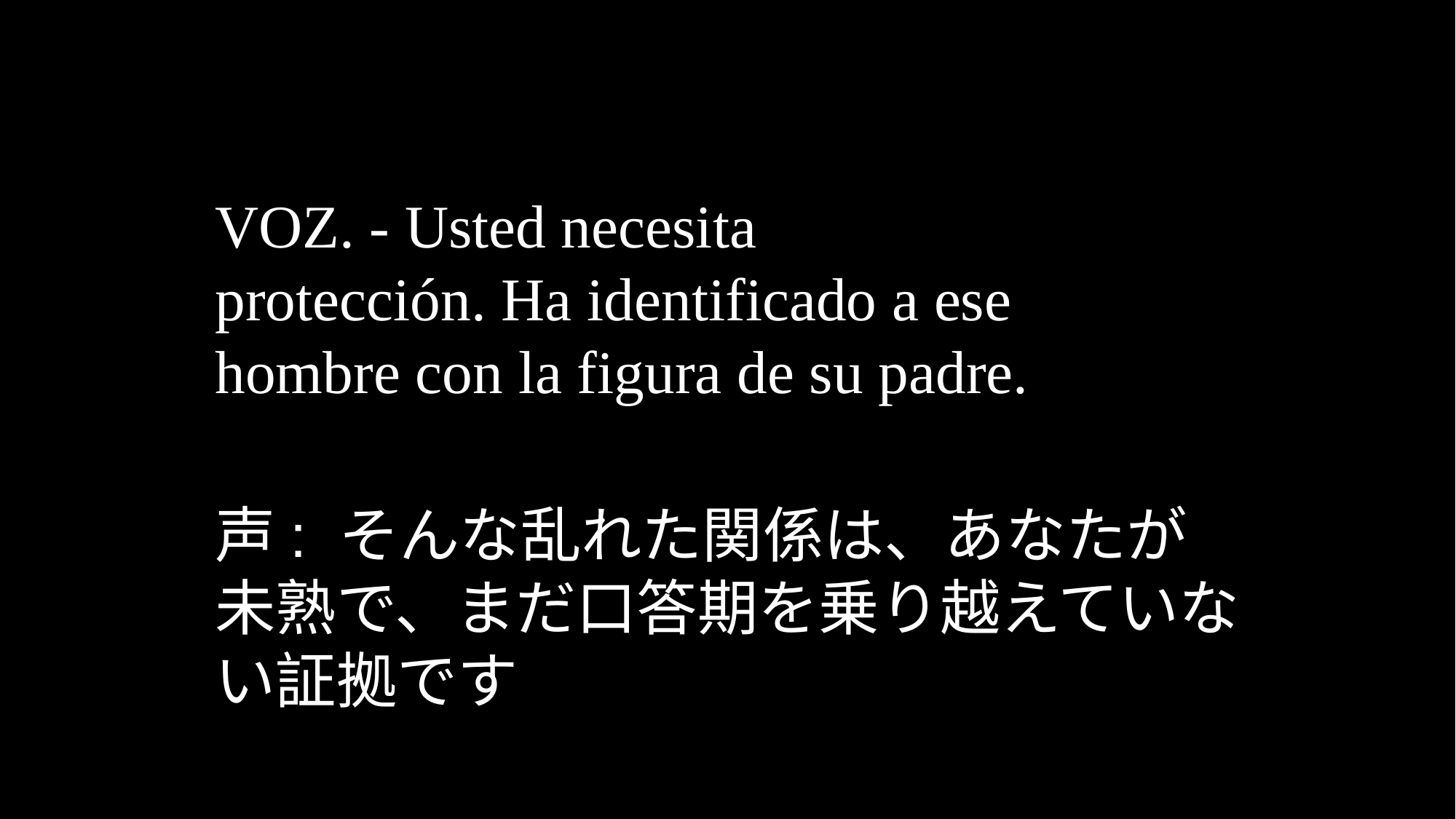

VOZ. - Usted necesita protección. Ha identificado a ese hombre con la figura de su padre.

声: そんな乱れた関係は、あなたが未熟で、まだ口答期を乗り越えていない証拠です